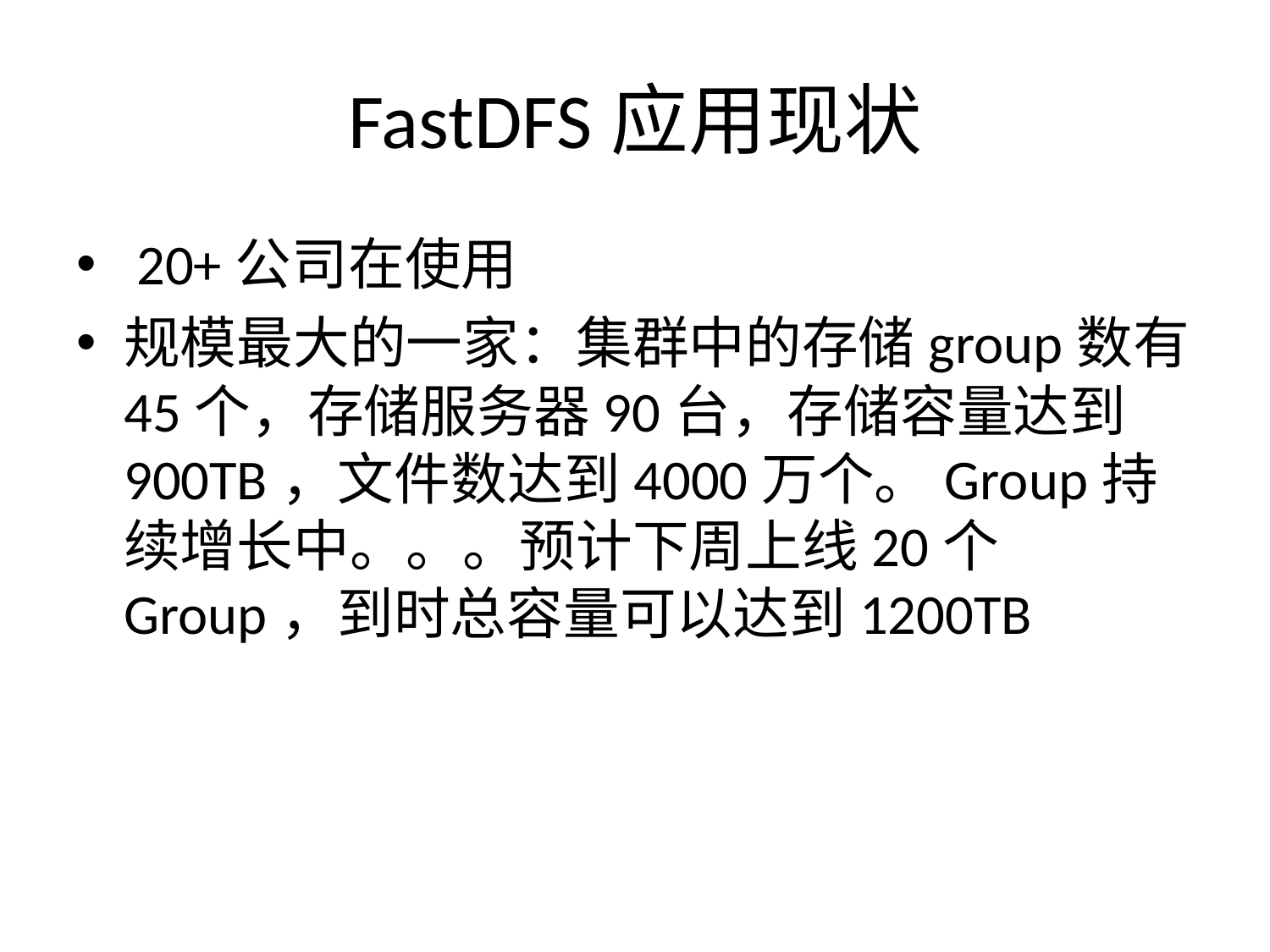

# FastDFS应用现状
 20+公司在使用
规模最大的一家：集群中的存储group数有45个，存储服务器90台，存储容量达到900TB，文件数达到4000万个。Group持续增长中。。。预计下周上线20个Group，到时总容量可以达到1200TB